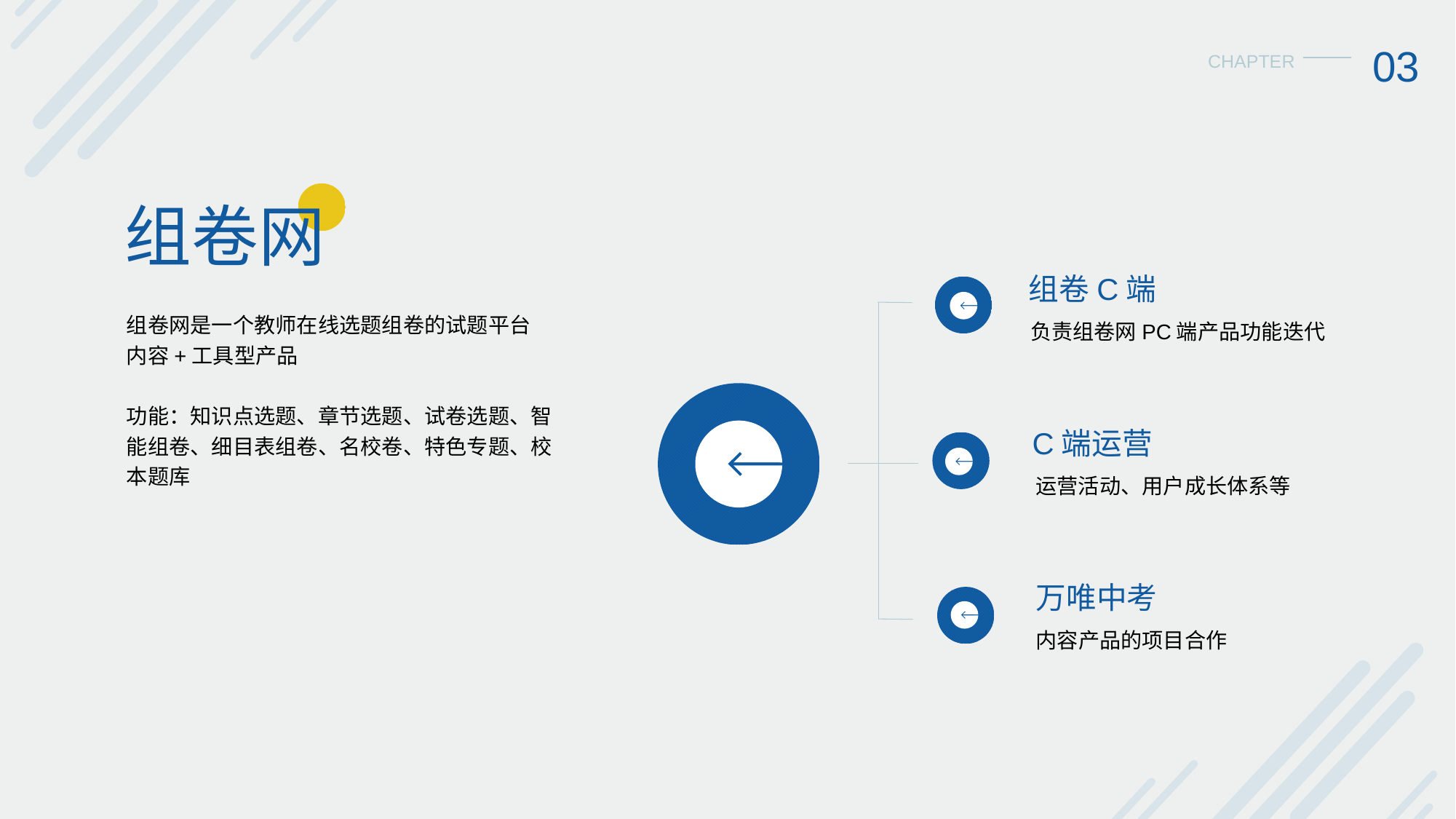

03
CHAPTER

组卷网
组卷C端

组卷网是一个教师在线选题组卷的试题平台
内容+工具型产品
功能：知识点选题、章节选题、试卷选题、智能组卷、细目表组卷、名校卷、特色专题、校本题库

负责组卷网PC端产品功能迭代

C端运营

运营活动、用户成长体系等
万唯中考

内容产品的项目合作